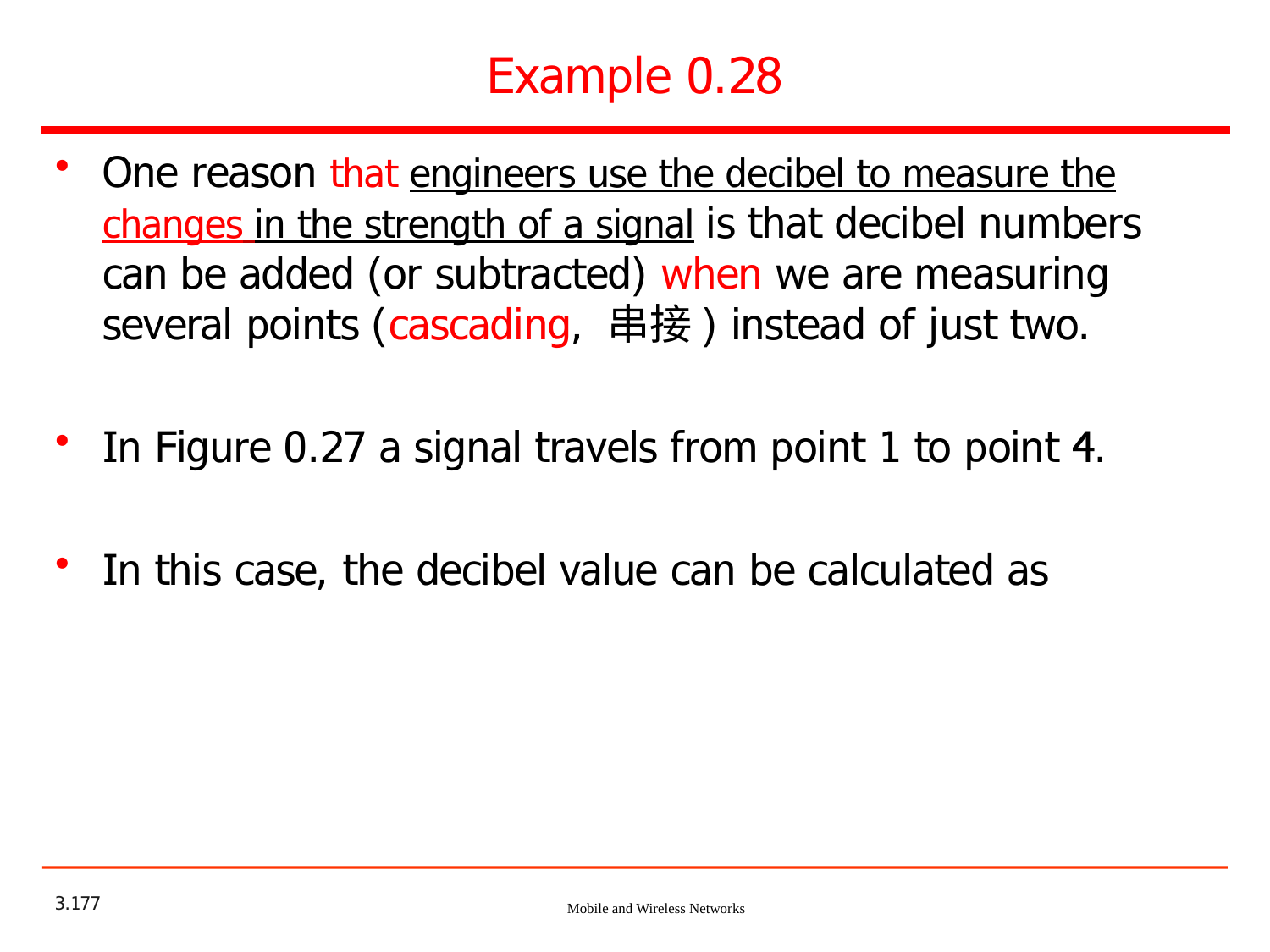

# Example 0.28
One reason that engineers use the decibel to measure the changes in the strength of a signal is that decibel numbers can be added (or subtracted) when we are measuring several points (cascading, 串接) instead of just two.

In Figure 0.27 a signal travels from point 1 to point 4.

In this case, the decibel value can be calculated as

3.177
Mobile and Wireless Networks